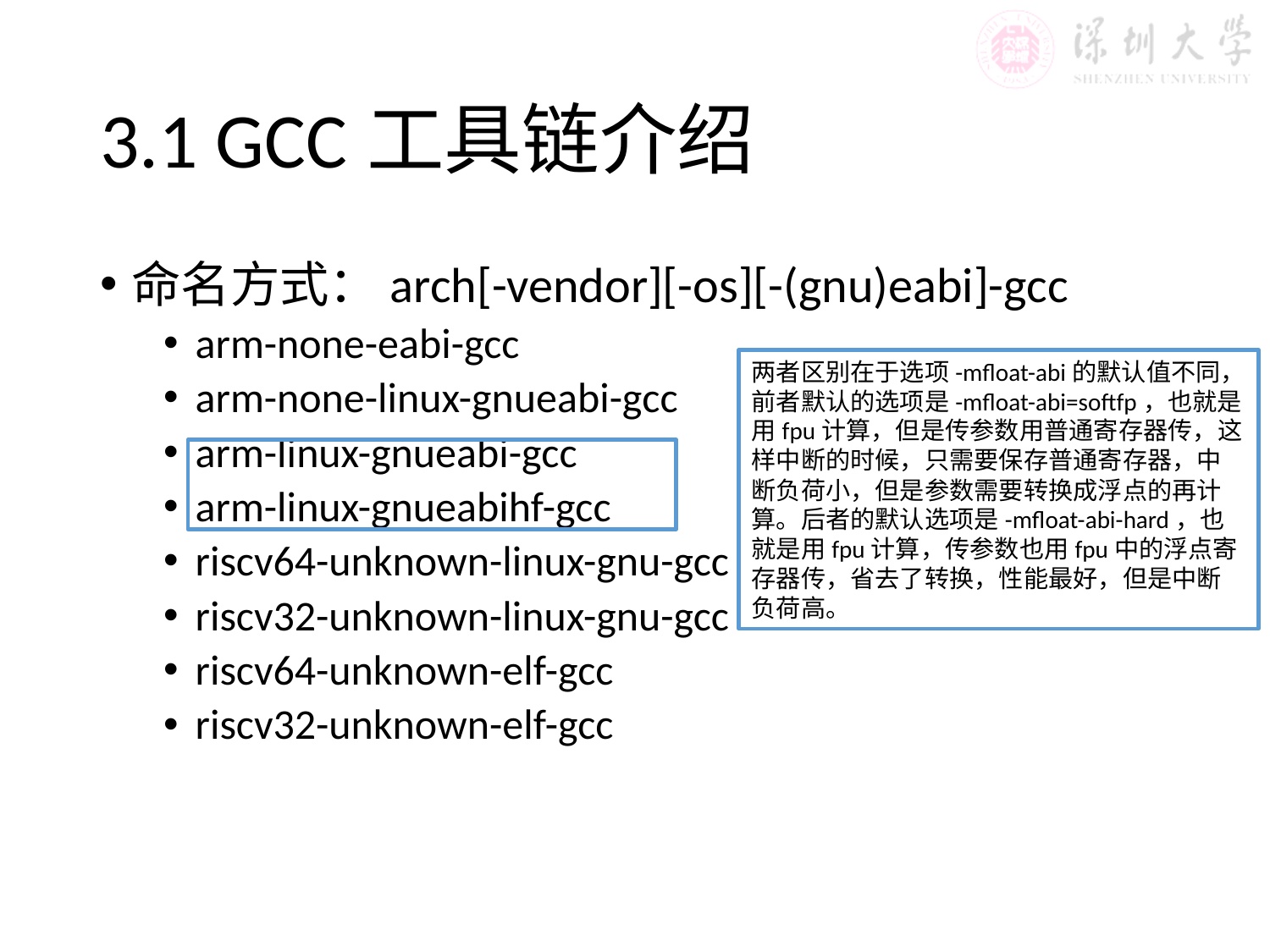

# 3.1 GCC工具链介绍
命名方式：arch[-vendor][-os][-(gnu)eabi]-gcc
arm-none-eabi-gcc
arm-none-linux-gnueabi-gcc
arm-linux-gnueabi-gcc
arm-linux-gnueabihf-gcc
riscv64-unknown-linux-gnu-gcc
riscv32-unknown-linux-gnu-gcc
riscv64-unknown-elf-gcc
riscv32-unknown-elf-gcc

两者区别在于选项-mfloat-abi的默认值不同，前者默认的选项是-mfloat-abi=softfp，也就是用fpu计算，但是传参数用普通寄存器传，这样中断的时候，只需要保存普通寄存器，中断负荷小，但是参数需要转换成浮点的再计算。后者的默认选项是-mfloat-abi-hard，也就是用fpu计算，传参数也用fpu中的浮点寄存器传，省去了转换，性能最好，但是中断负荷高。